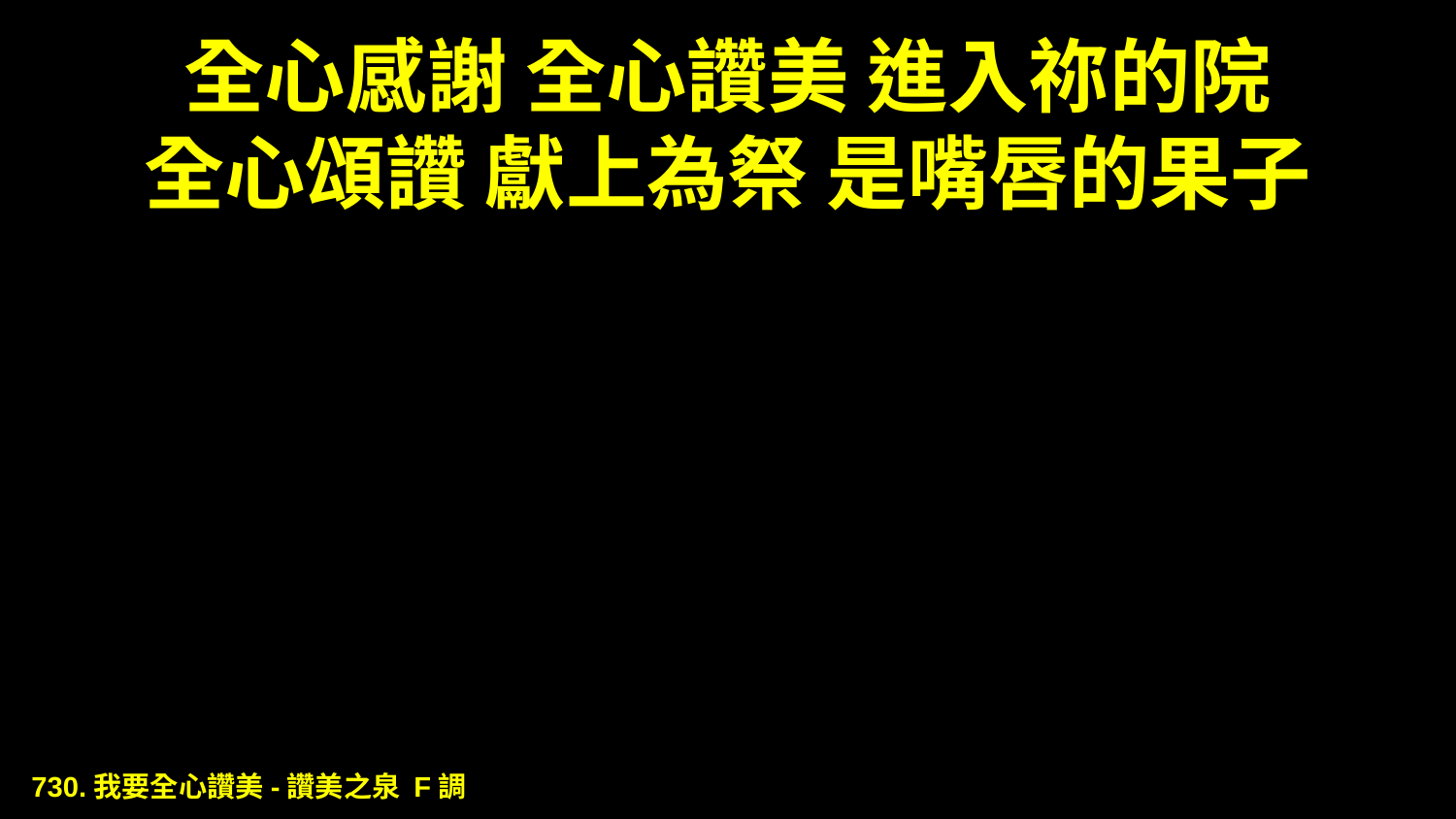

# 全心感謝 全心讚美 進入祢的院 全心頌讚 獻上為祭 是嘴唇的果子
730.我要全心讚美-讚美之泉 F調